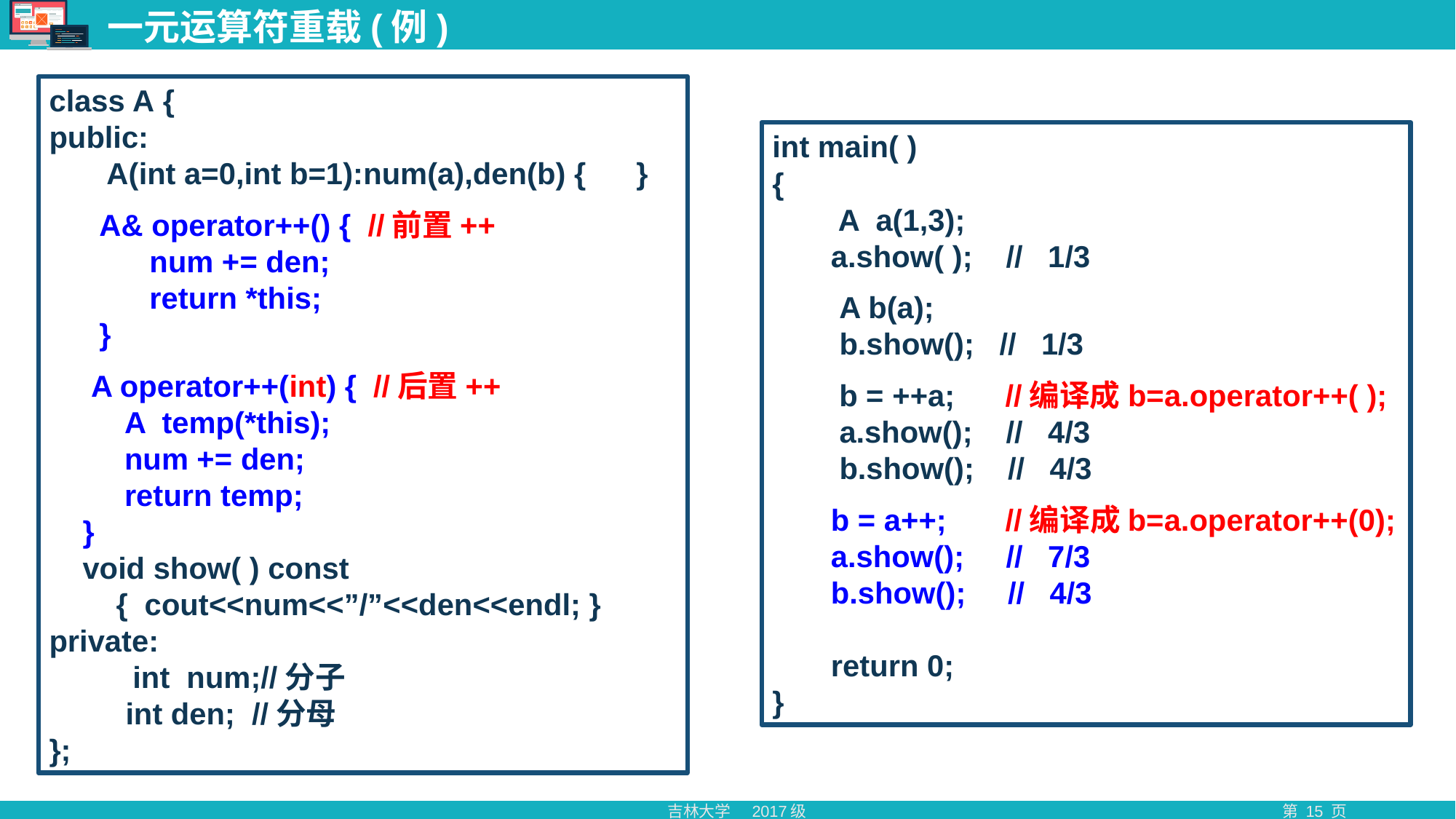

# 一元运算符重载(例)
class A {
public:
       A(int a=0,int b=1):num(a),den(b) {      }
      A& operator++() {  //前置++
            num += den;
            return *this;
      }
     A operator++(int) {  //后置++
         A  temp(*this);
         num += den;
         return temp;
    }
    void show( ) const
        {  cout<<num<<”/”<<den<<endl; }
private:
          int  num;//分子
          int den;  //分母
};
int main( )
{
        A  a(1,3);
       a.show( );    //   1/3
        A b(a);
        b.show();   //   1/3
        b = ++a;      //编译成b=a.operator++( );
        a.show();    //   4/3
        b.show();    //   4/3
       b = a++;       //编译成b=a.operator++(0);
       a.show();     //   7/3
       b.show();     //   4/3
       return 0;
}